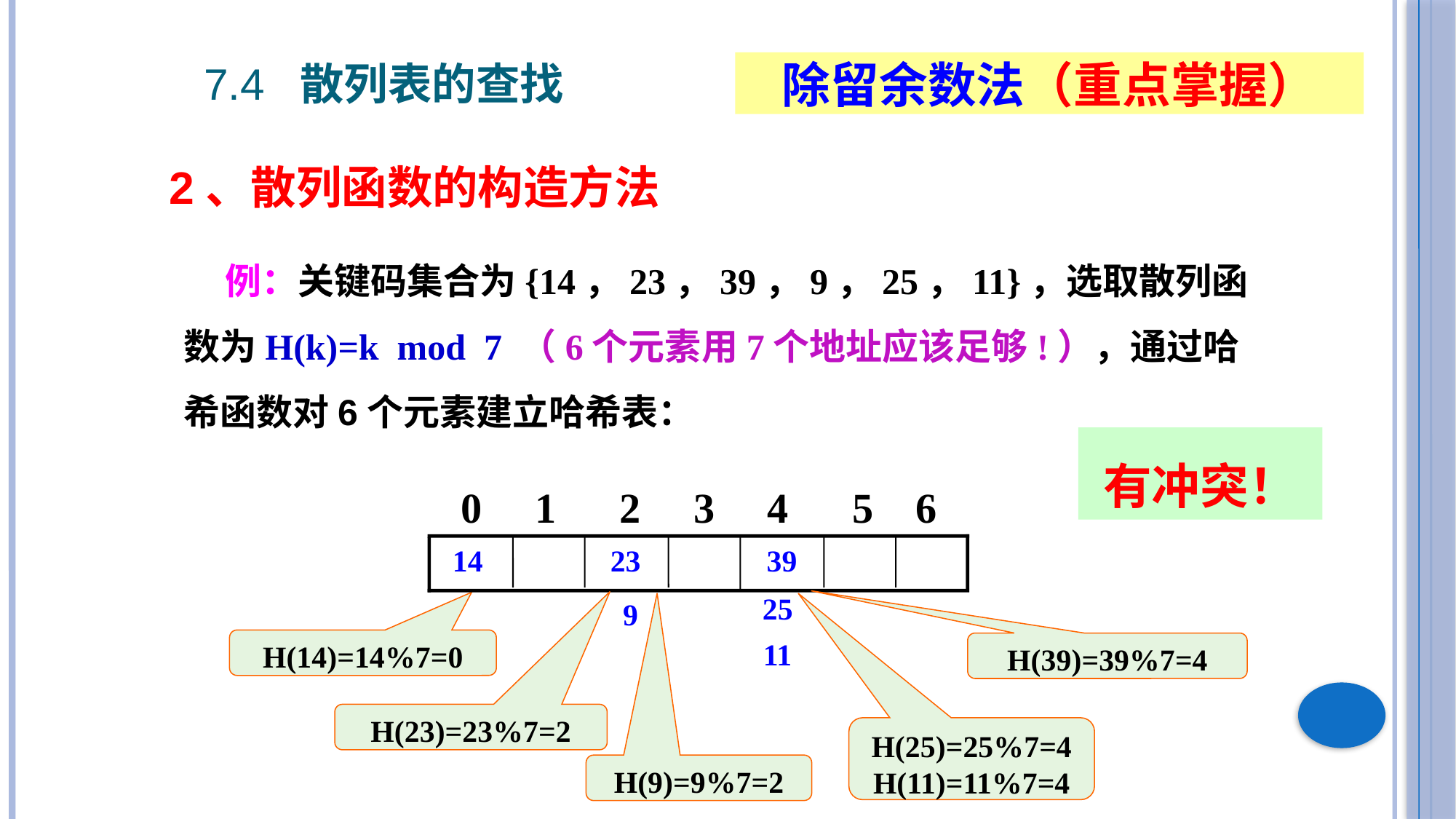

7.4  散列表的查找
除留余数法（重点掌握）
2、散列函数的构造方法
    例：关键码集合为{14，23，39，9，25，11}，选取散列函数为H(k)=k  mod  7 （6个元素用7个地址应该足够!），通过哈希函数对6个元素建立哈希表：
有冲突！
  0     1      2     3     4      5    6

14
23
39
25
9
11
H(14)=14%7=0
H(39)=39%7=4
H(23)=23%7=2
H(25)=25%7=4
H(11)=11%7=4
H(9)=9%7=2